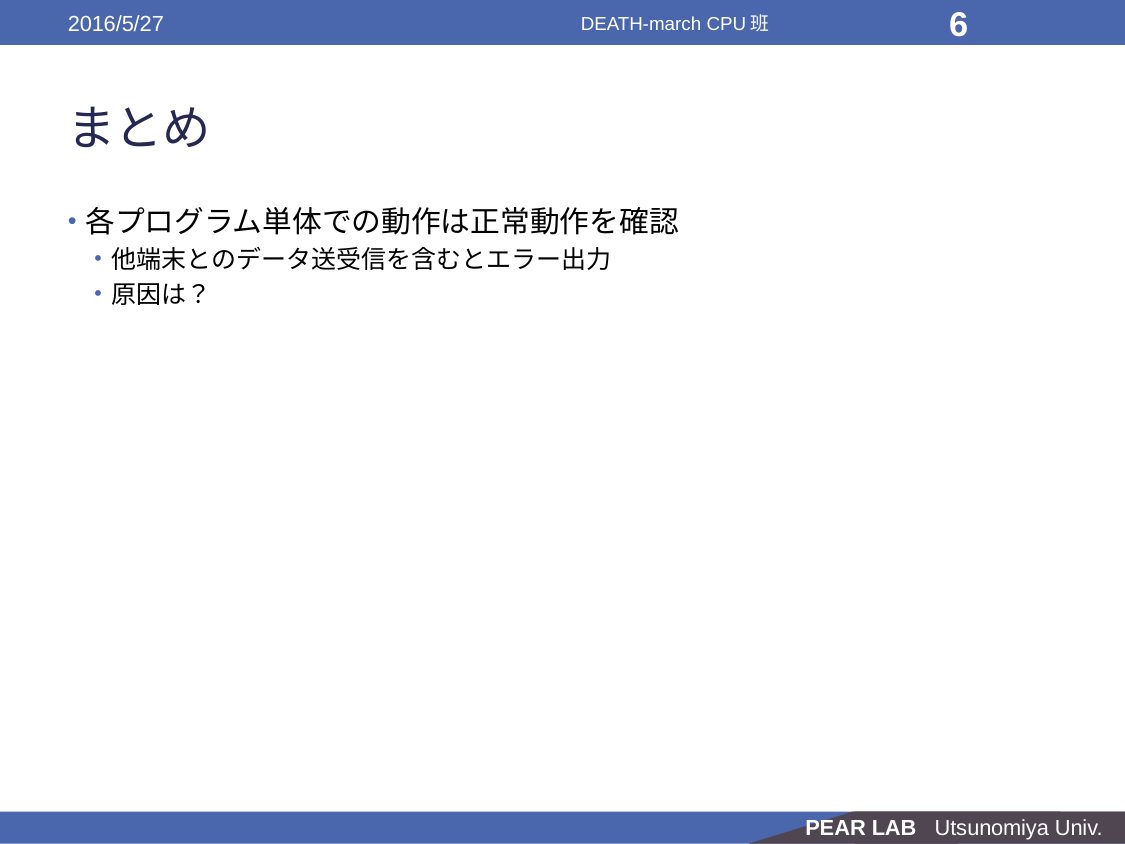

2016/5/27
DEATH-march CPU班
6
# まとめ
各プログラム単体での動作は正常動作を確認
他端末とのデータ送受信を含むとエラー出力
原因は？